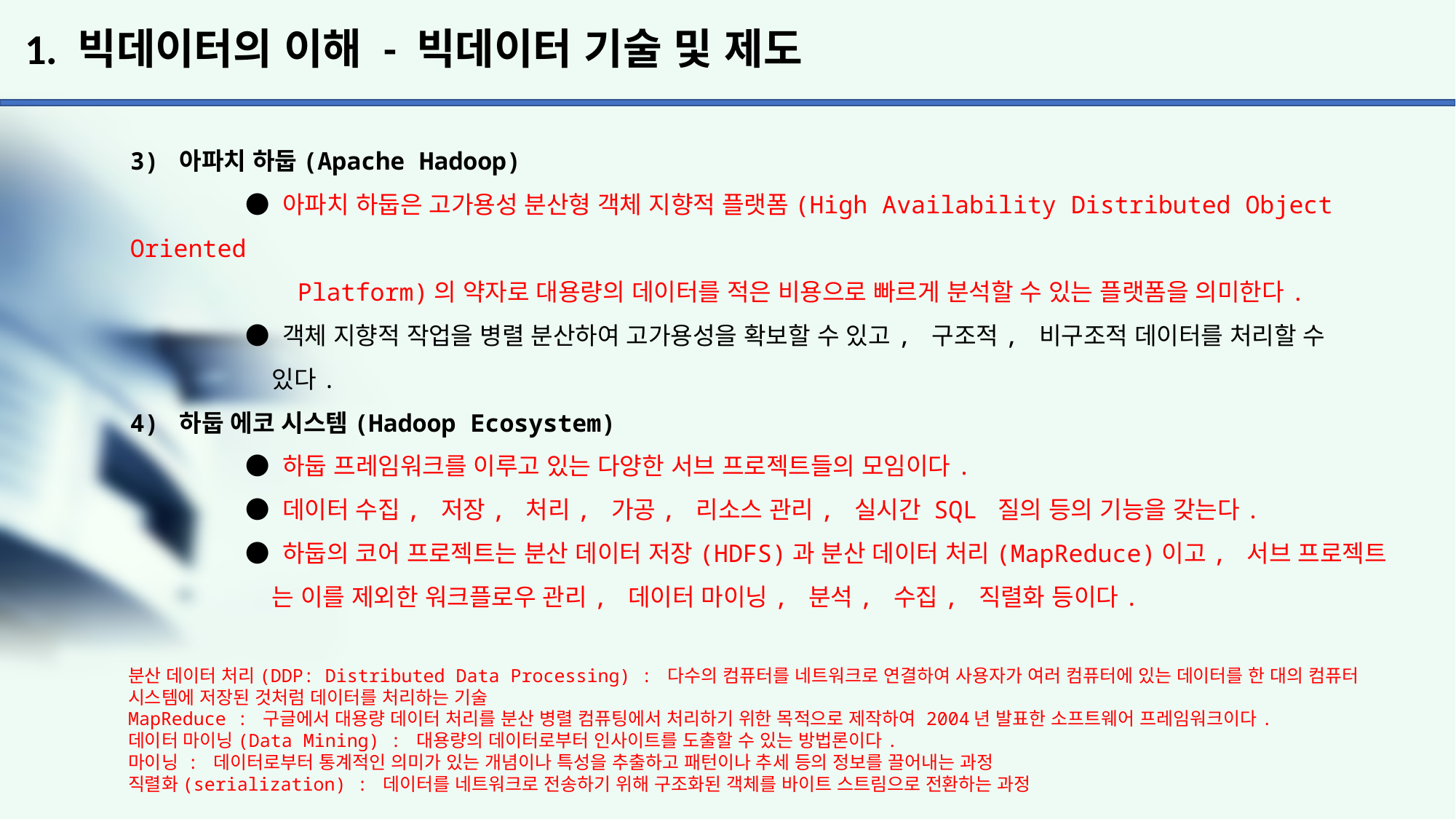

# 1. 빅데이터의 이해 - 빅데이터 기술 및 제도
3) 아파치 하둡(Apache Hadoop)
	 ● 아파치 하둡은 고가용성 분산형 객체 지향적 플랫폼(High Availability Distributed Object Oriented
	    Platform)의 약자로 대용량의 데이터를 적은 비용으로 빠르게 분석할 수 있는 플랫폼을 의미한다.
	 ● 객체 지향적 작업을 병렬 분산하여 고가용성을 확보할 수 있고, 구조적, 비구조적 데이터를 처리할 수
	    있다.
4) 하둡 에코 시스템(Hadoop Ecosystem)
	 ● 하둡 프레임워크를 이루고 있는 다양한 서브 프로젝트들의 모임이다.
	 ● 데이터 수집, 저장, 처리, 가공, 리소스 관리, 실시간 SQL 질의 등의 기능을 갖는다.
	 ● 하둡의 코어 프로젝트는 분산 데이터 저장(HDFS)과 분산 데이터 처리(MapReduce)이고, 서브 프로젝트
	    는 이를 제외한 워크플로우 관리, 데이터 마이닝, 분석, 수집, 직렬화 등이다.
분산 데이터 처리(DDP: Distributed Data Processing) : 다수의 컴퓨터를 네트워크로 연결하여 사용자가 여러 컴퓨터에 있는 데이터를 한 대의 컴퓨터
시스템에 저장된 것처럼 데이터를 처리하는 기술
MapReduce : 구글에서 대용량 데이터 처리를 분산 병렬 컴퓨팅에서 처리하기 위한 목적으로 제작하여 2004년 발표한 소프트웨어 프레임워크이다.
데이터 마이닝(Data Mining) : 대용량의 데이터로부터 인사이트를 도출할 수 있는 방법론이다.
마이닝 : 데이터로부터 통계적인 의미가 있는 개념이나 특성을 추출하고 패턴이나 추세 등의 정보를 끌어내는 과정
직렬화(serialization) : 데이터를 네트워크로 전송하기 위해 구조화된 객체를 바이트 스트림으로 전환하는 과정